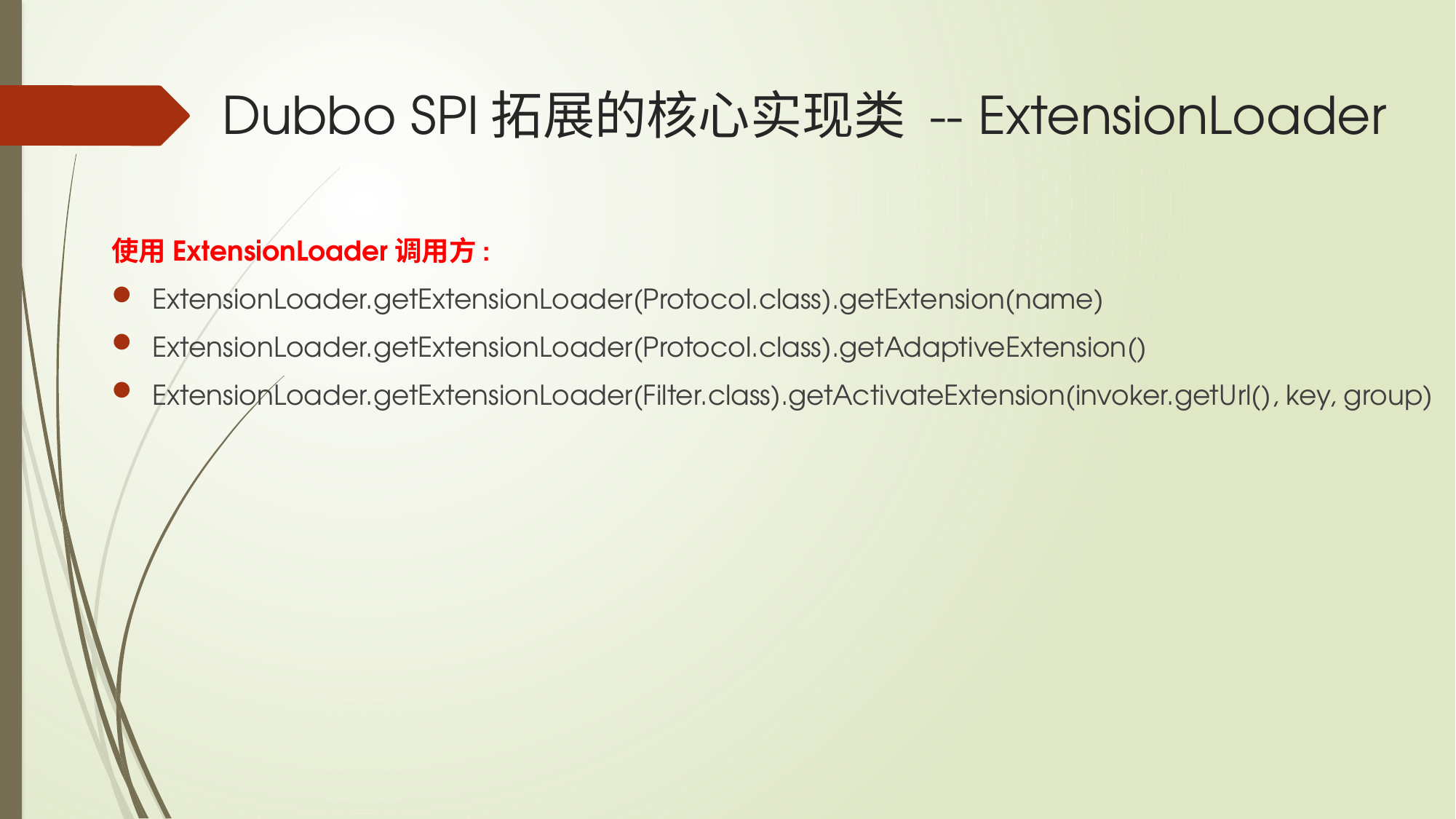

# Dubbo SPI拓展的核心实现类 -- ExtensionLoader
使用ExtensionLoader调用方:
ExtensionLoader.getExtensionLoader(Protocol.class).getExtension(name)
ExtensionLoader.getExtensionLoader(Protocol.class).getAdaptiveExtension()
ExtensionLoader.getExtensionLoader(Filter.class).getActivateExtension(invoker.getUrl(), key, group)